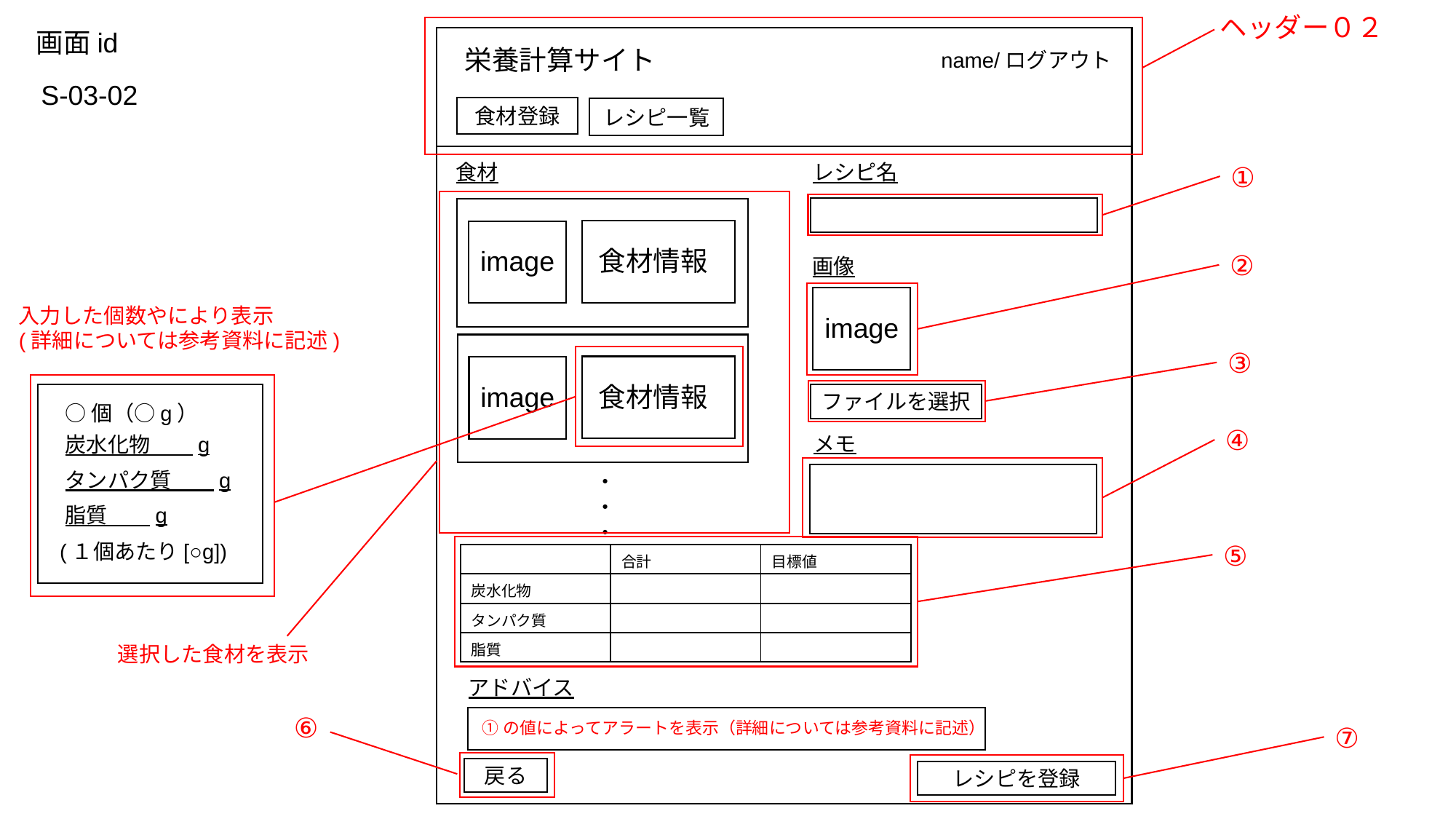

ヘッダー０２

画面id
S-03-02

栄養計算サイト
name/ログアウト

食材登録
レシピ一覧
レシピ名
食材
①

image
食材情報
②

画像

image
入力した個数やにより表示
(詳細については参考資料に記述)

image
食材情報
③

ファイルを選択
○個（○g）
④

メモ
炭水化物　　g
タンパク質　　g
・
・
・

脂質　　g
(１個あたり[○g])
⑤

|  | 合計 | 目標値 |
| --- | --- | --- |
| 炭水化物 |  |  |
| タンパク質 |  |  |
| 脂質 |  |  |
選択した食材を表示
アドバイス
⑥

①の値によってアラートを表示（詳細については参考資料に記述）
⑦

戻る
レシピを登録